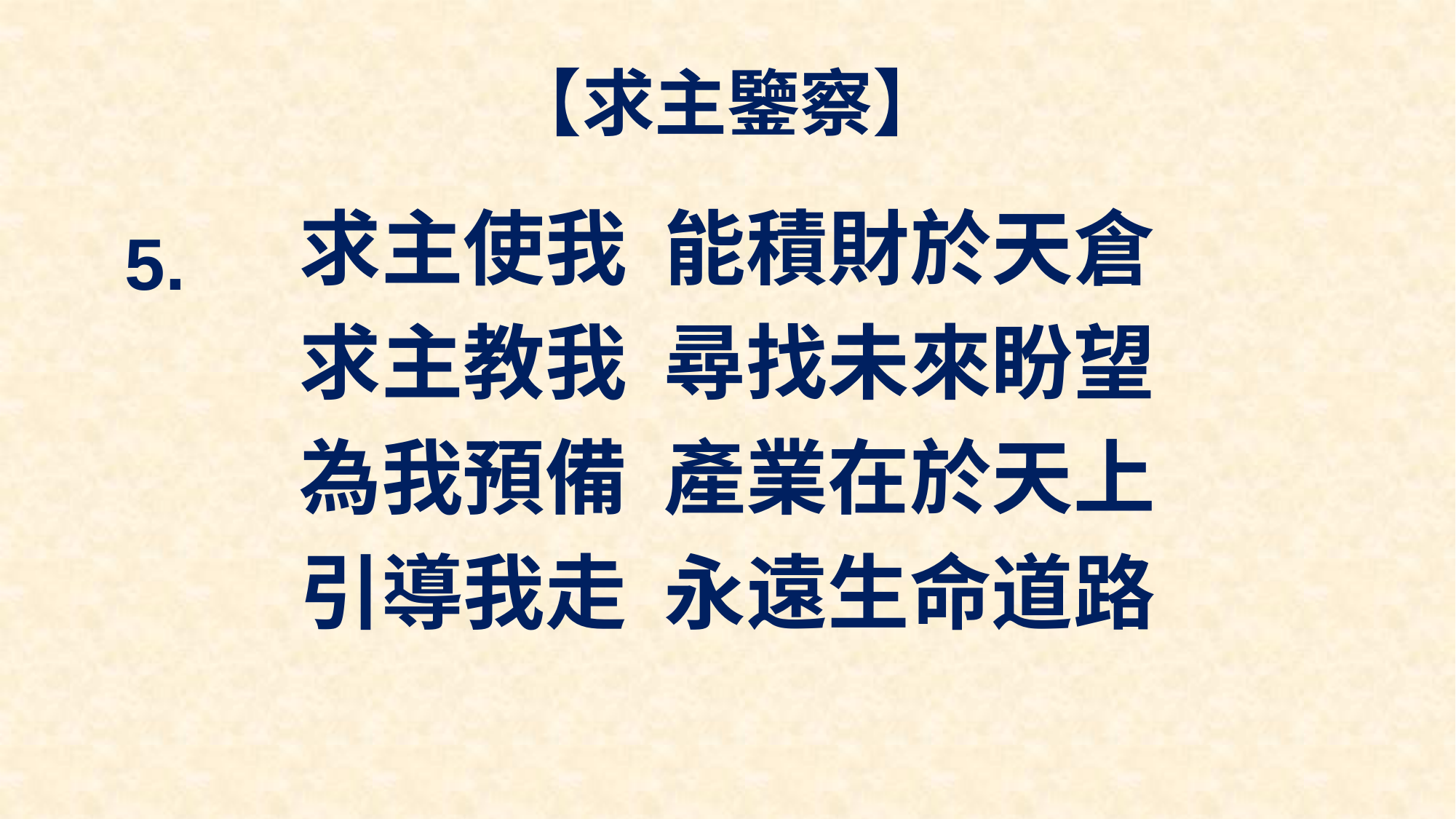

# 【求主鑒察】
求主使我  能積財於天倉
求主教我  尋找未來盼望
為我預備  產業在於天上
引導我走  永遠生命道路
5.